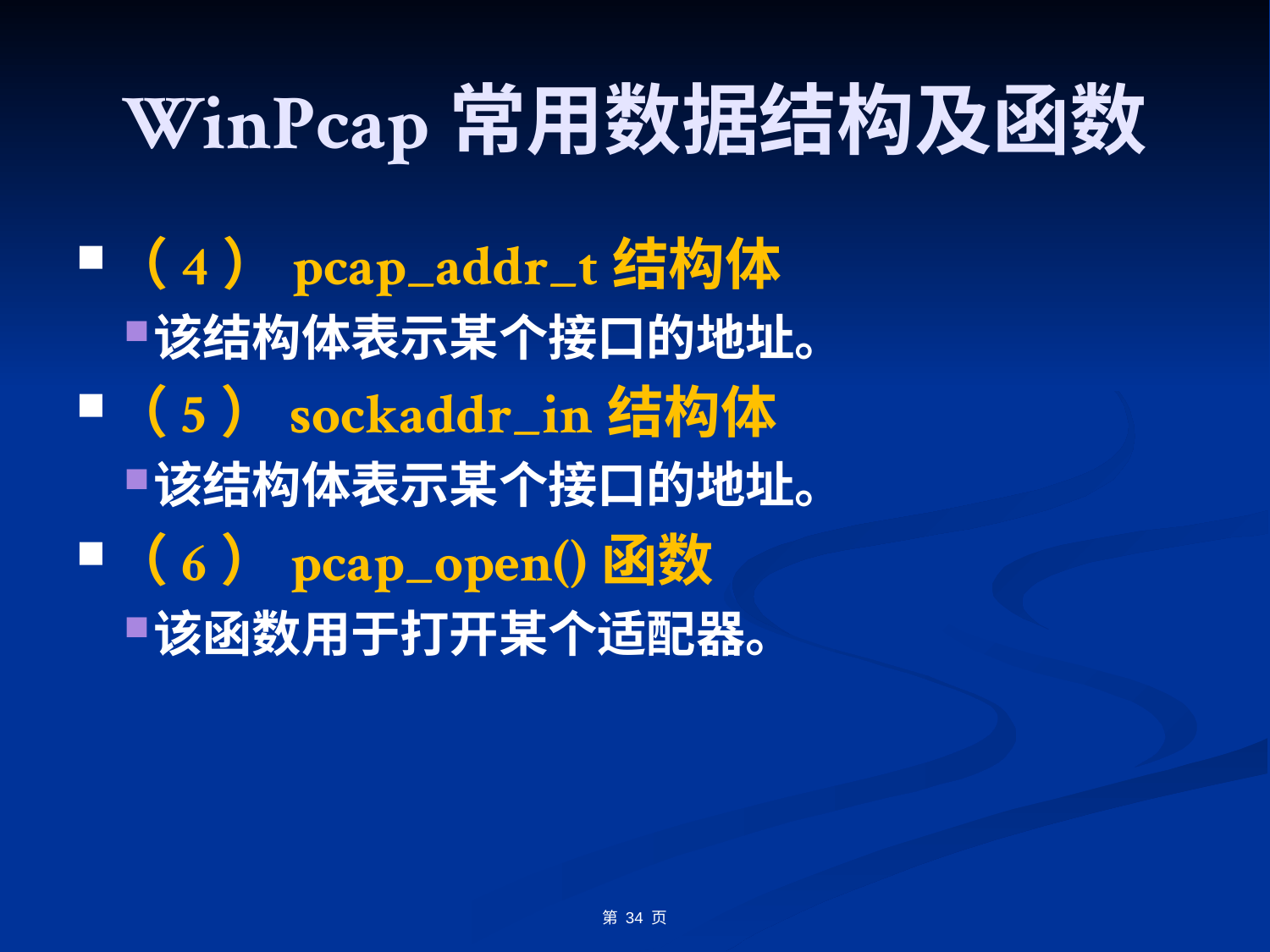

# WinPcap常用数据结构及函数
（4）pcap_addr_t结构体
该结构体表示某个接口的地址。
（5）sockaddr_in结构体
该结构体表示某个接口的地址。
（6）pcap_open()函数
该函数用于打开某个适配器。

第 34 页